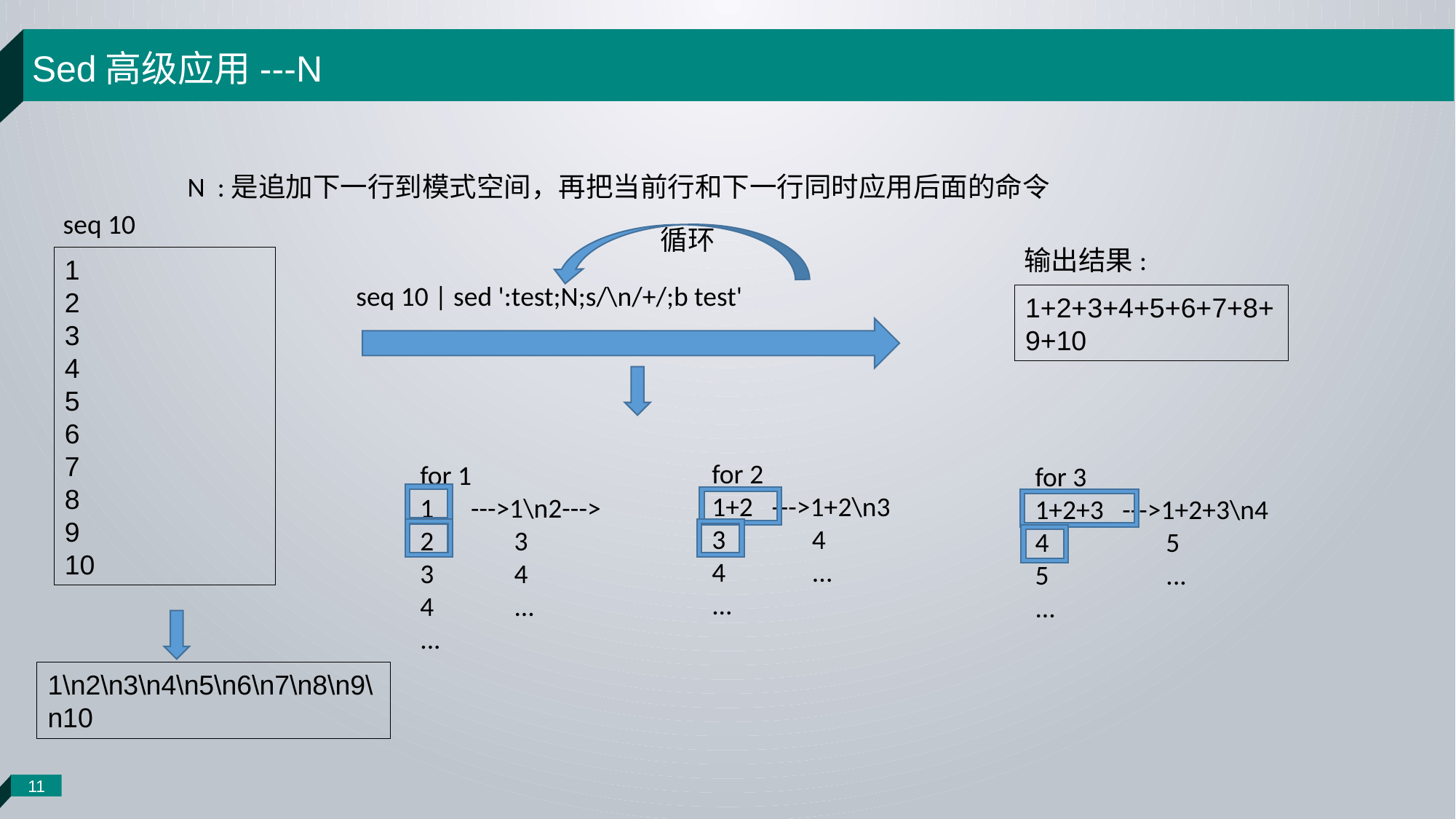

11

Sed高级应用---N
N  :是追加下一行到模式空间，再把当前行和下一行同时应用后面的命令
seq 10
循环

输出结果:
1
2
3
4
5
6
7
8
9
10
seq 10 | sed ':test;N;s/\n/+/;b test'
1+2+3+4+5+6+7+8+9+10

for 2
1+2   --->1+2\n3
3              4
4              ...
...
for 1
1      --->1\n2--->
2             3
3             4
4             ...
...
for 3
1+2+3   --->1+2+3\n4
4                   5
5                   ...
...

1\n2\n3\n4\n5\n6\n7\n8\n9\n10